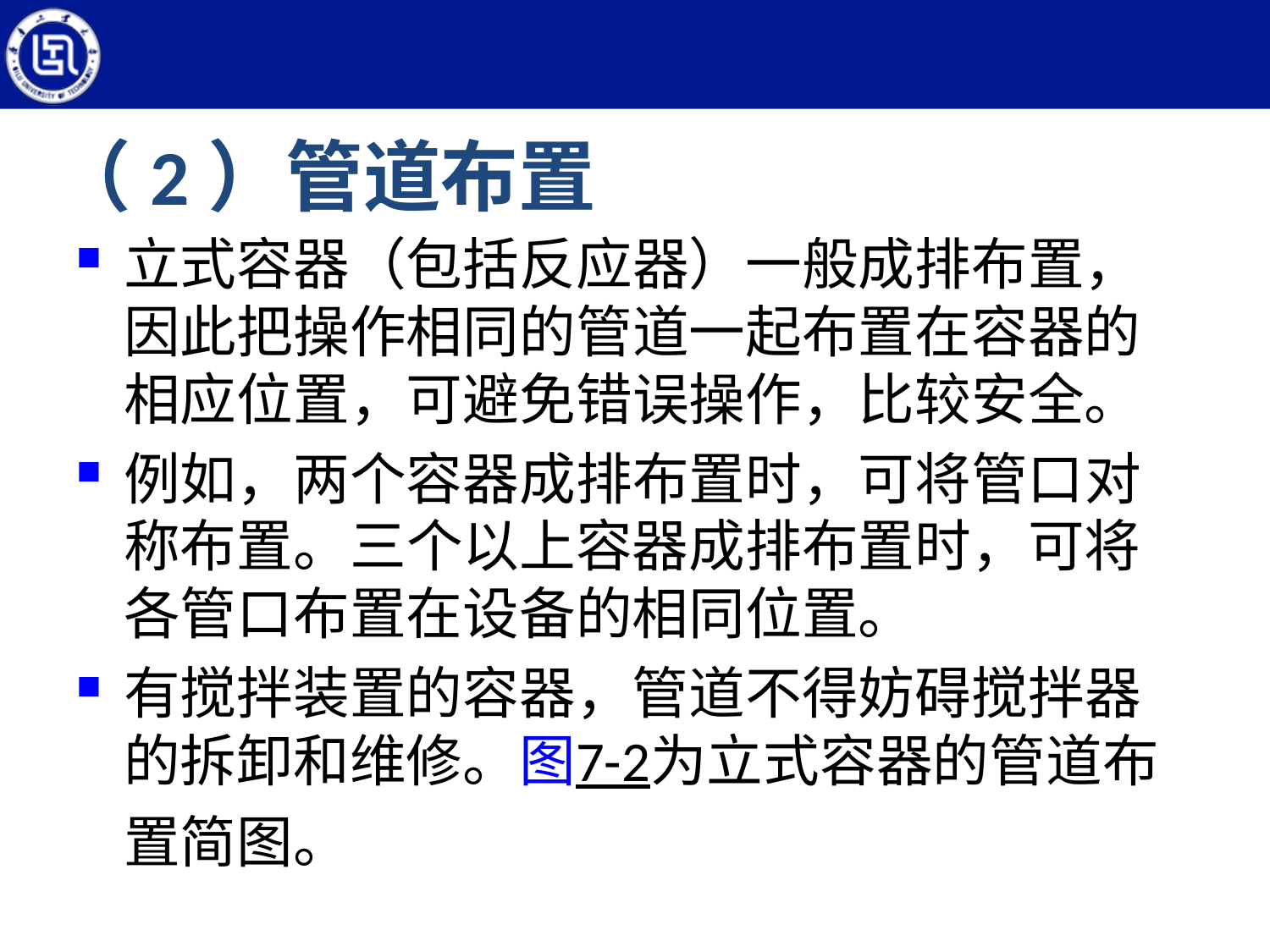

# （2）管道布置
立式容器（包括反应器）一般成排布置，因此把操作相同的管道一起布置在容器的相应位置，可避免错误操作，比较安全。
例如，两个容器成排布置时，可将管口对称布置。三个以上容器成排布置时，可将各管口布置在设备的相同位置。
有搅拌装置的容器，管道不得妨碍搅拌器的拆卸和维修。图7-2为立式容器的管道布置简图。